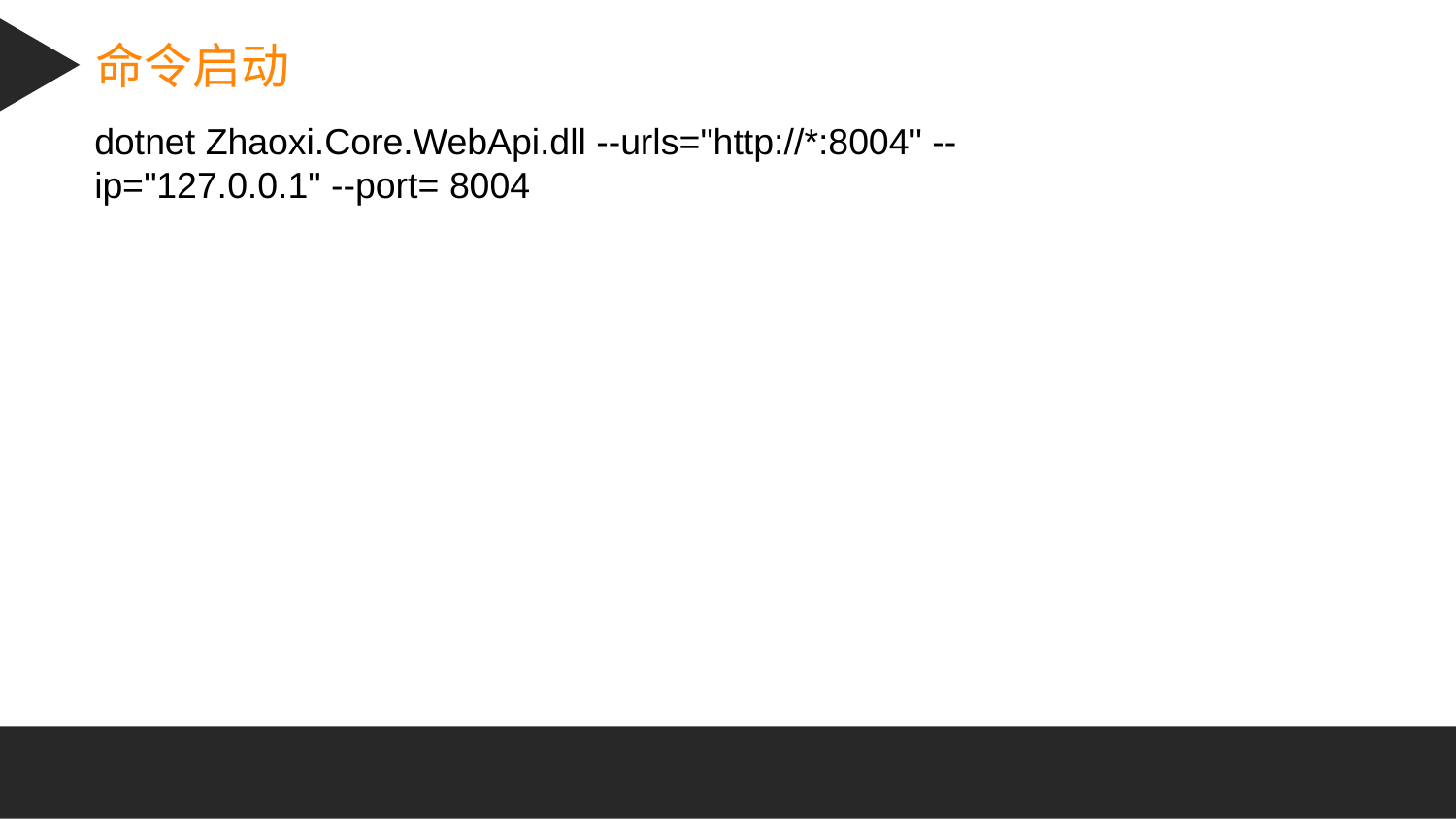

命令启动
dotnet Zhaoxi.Core.WebApi.dll --urls="http://*:8004" --	       	   	       ip="127.0.0.1" --port= 8004